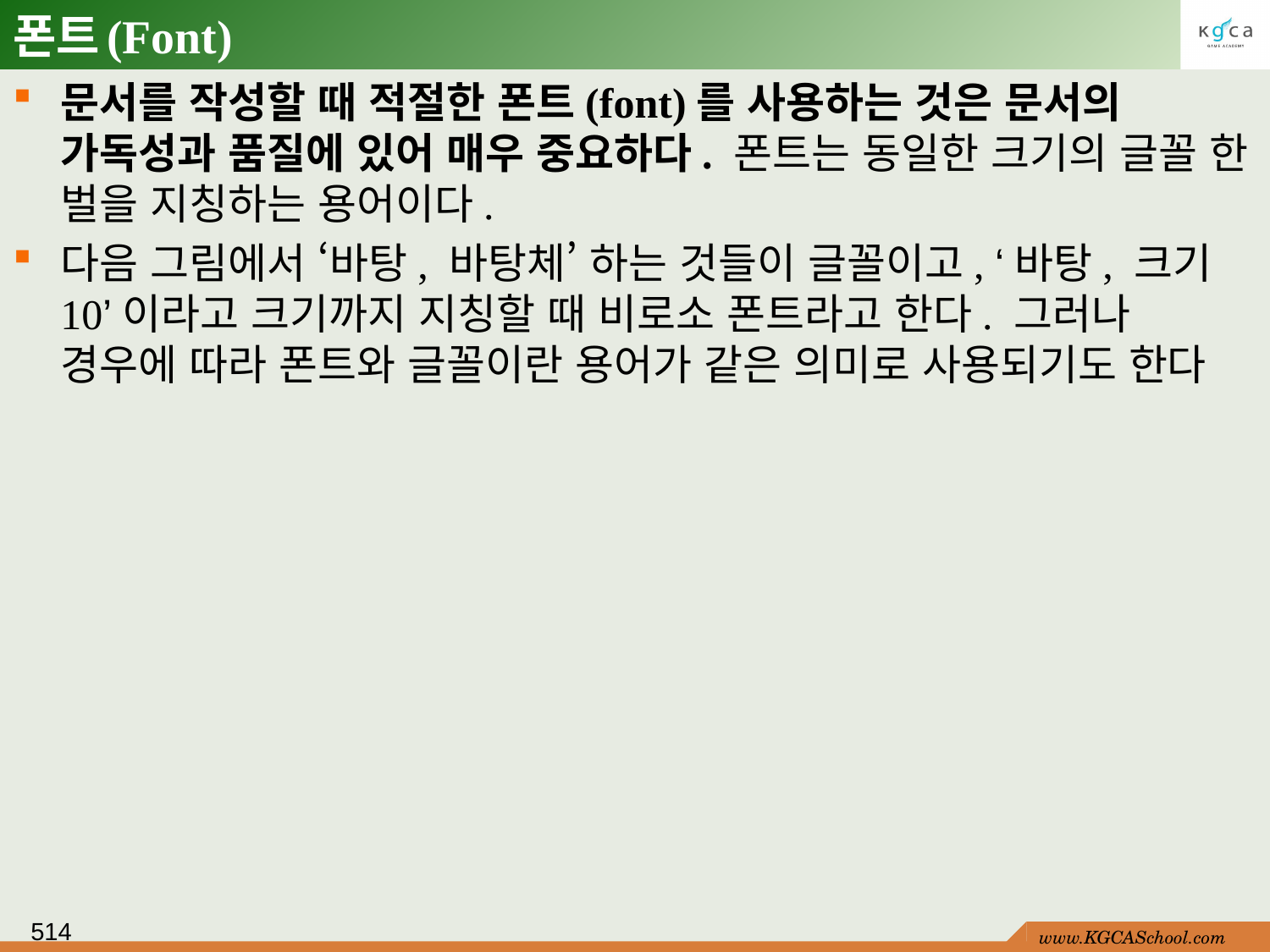

# 폰트(Font)
문서를 작성할 때 적절한 폰트(font)를 사용하는 것은 문서의 가독성과 품질에 있어 매우 중요하다. 폰트는 동일한 크기의 글꼴 한 벌을 지칭하는 용어이다.
다음 그림에서 ‘바탕, 바탕체’ 하는 것들이 글꼴이고, ‘바탕, 크기 10’이라고 크기까지 지칭할 때 비로소 폰트라고 한다. 그러나 경우에 따라 폰트와 글꼴이란 용어가 같은 의미로 사용되기도 한다

514